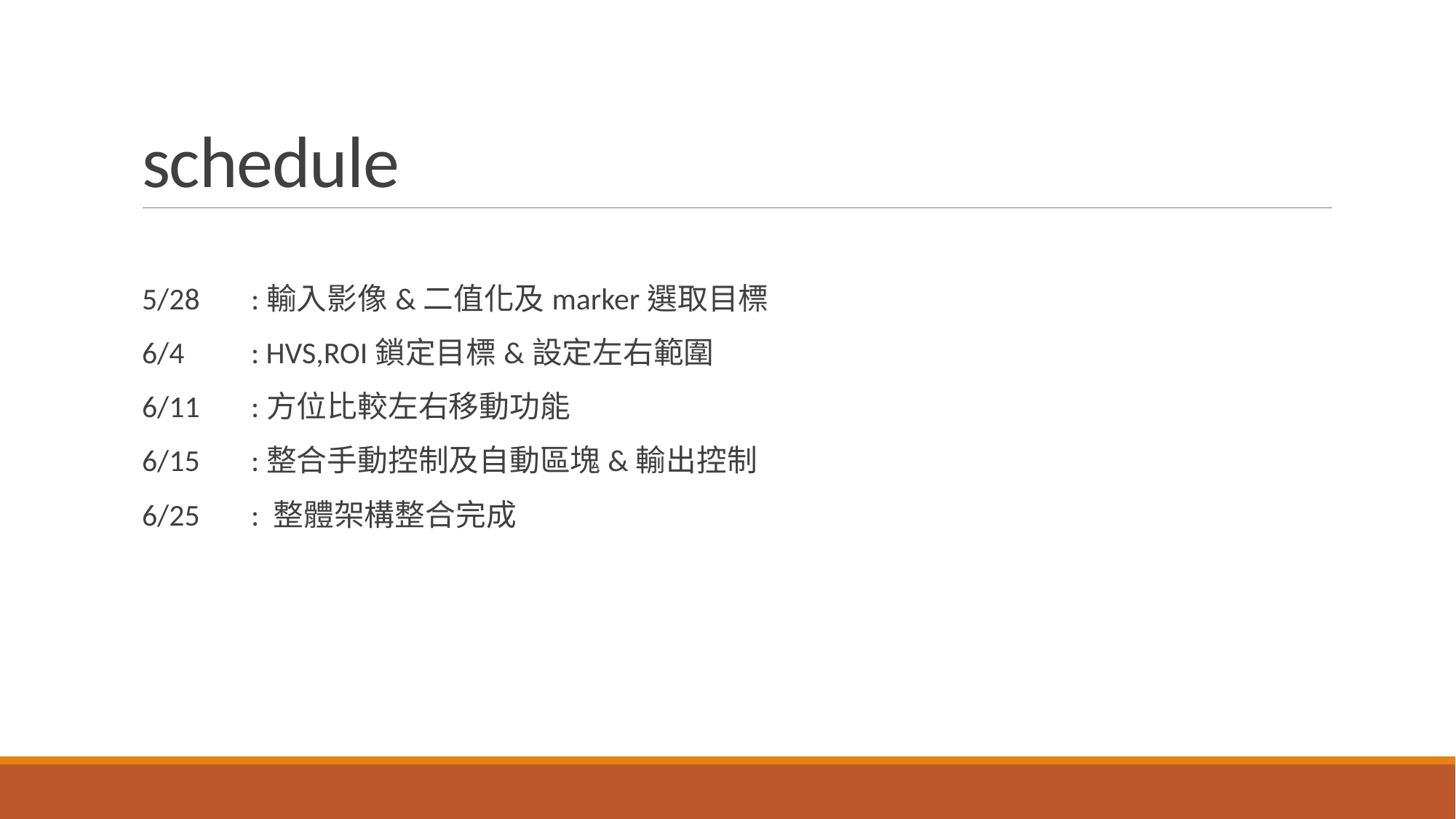

# schedule

5/28	:輸入影像&二值化及marker選取目標
6/4	: HVS,ROI鎖定目標&設定左右範圍
6/11	:方位比較左右移動功能
6/15	:整合手動控制及自動區塊&輸出控制
6/25	: 整體架構整合完成